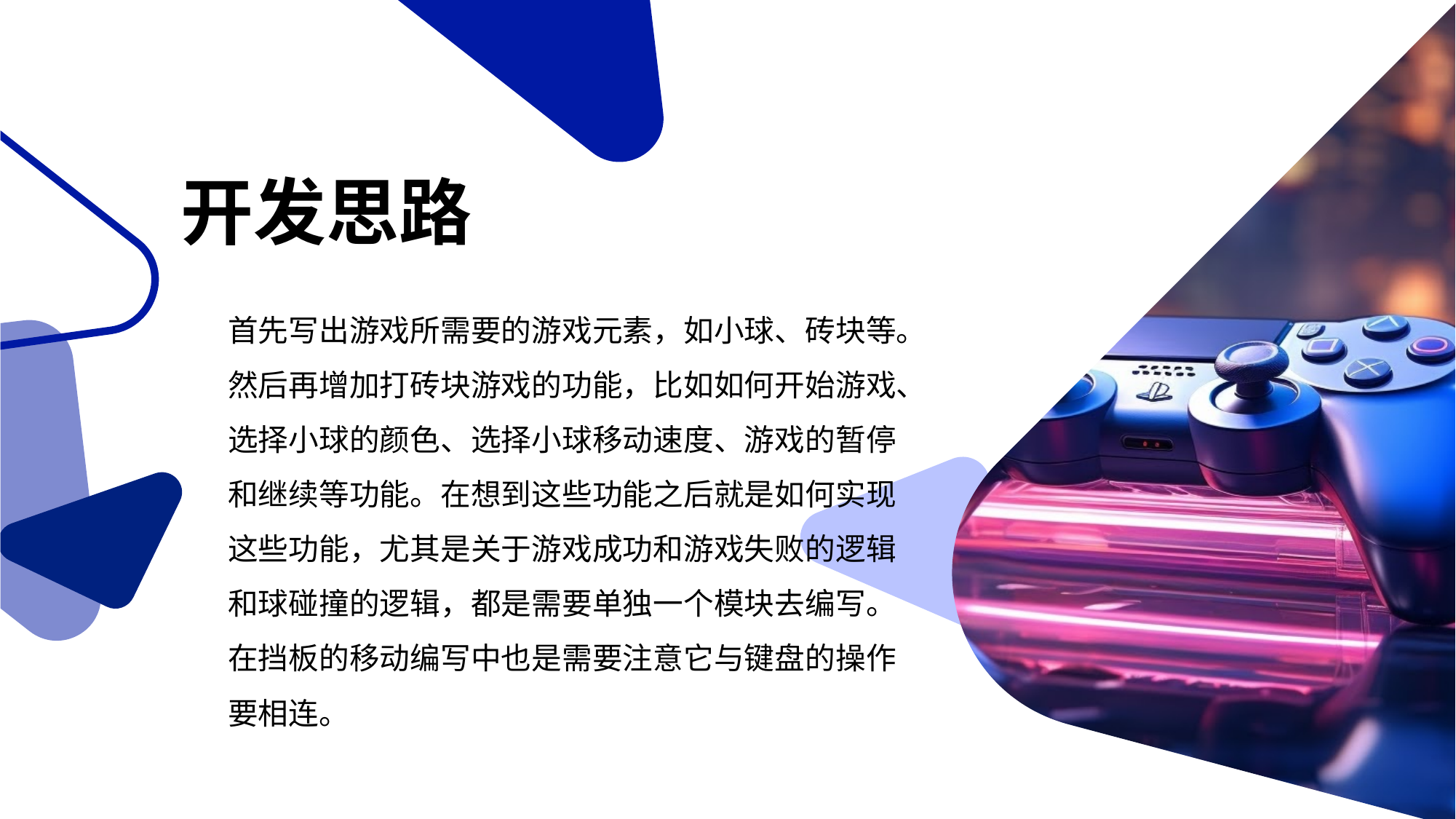

# 开发思路
首先写出游戏所需要的游戏元素，如小球、砖块等。然后再增加打砖块游戏的功能，比如如何开始游戏、选择小球的颜色、选择小球移动速度、游戏的暂停和继续等功能。在想到这些功能之后就是如何实现这些功能，尤其是关于游戏成功和游戏失败的逻辑和球碰撞的逻辑，都是需要单独一个模块去编写。在挡板的移动编写中也是需要注意它与键盘的操作要相连。